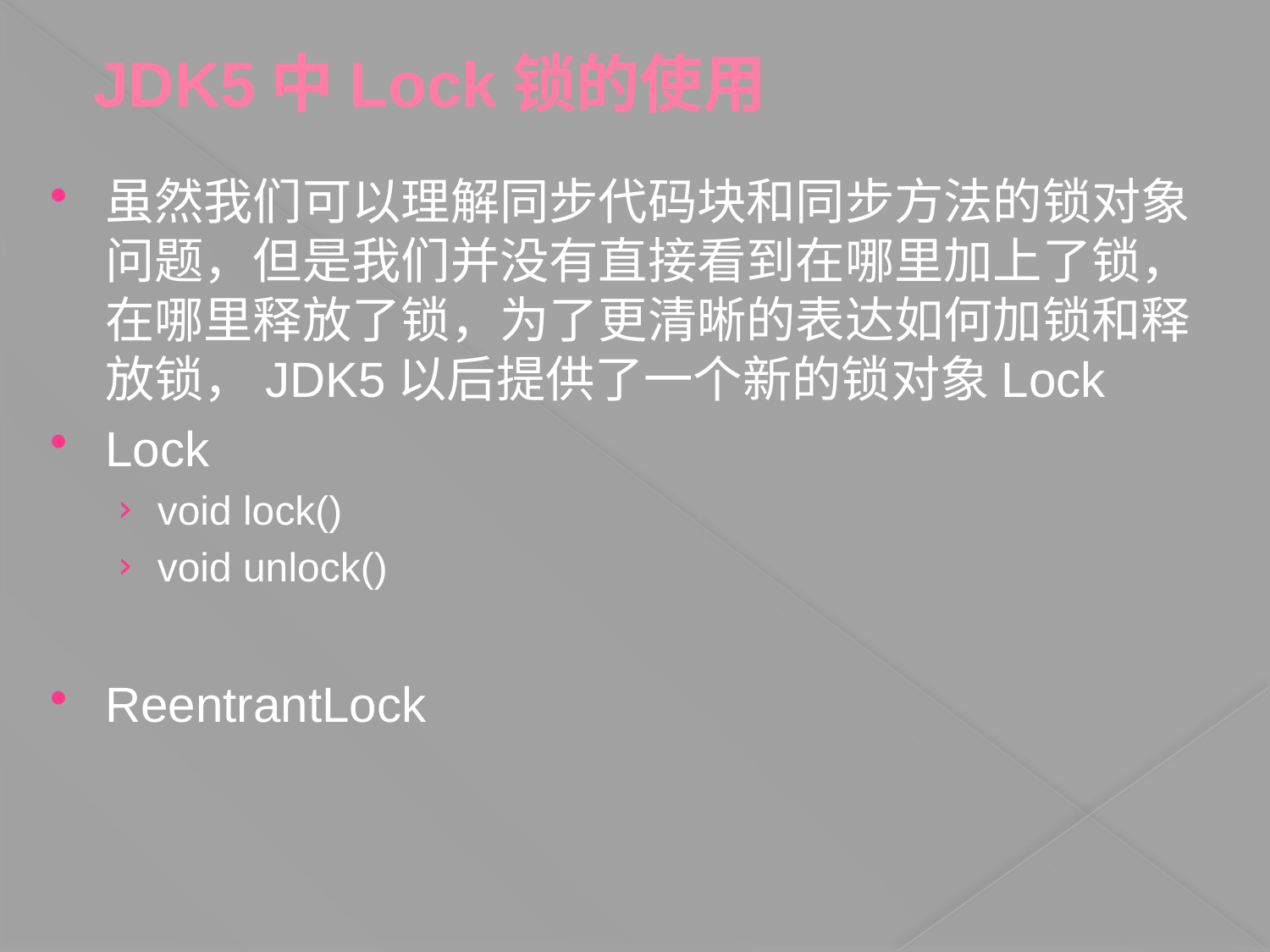

# JDK5中Lock锁的使用
虽然我们可以理解同步代码块和同步方法的锁对象问题，但是我们并没有直接看到在哪里加上了锁，在哪里释放了锁，为了更清晰的表达如何加锁和释放锁，JDK5以后提供了一个新的锁对象Lock
Lock
void lock()
void unlock()

ReentrantLock